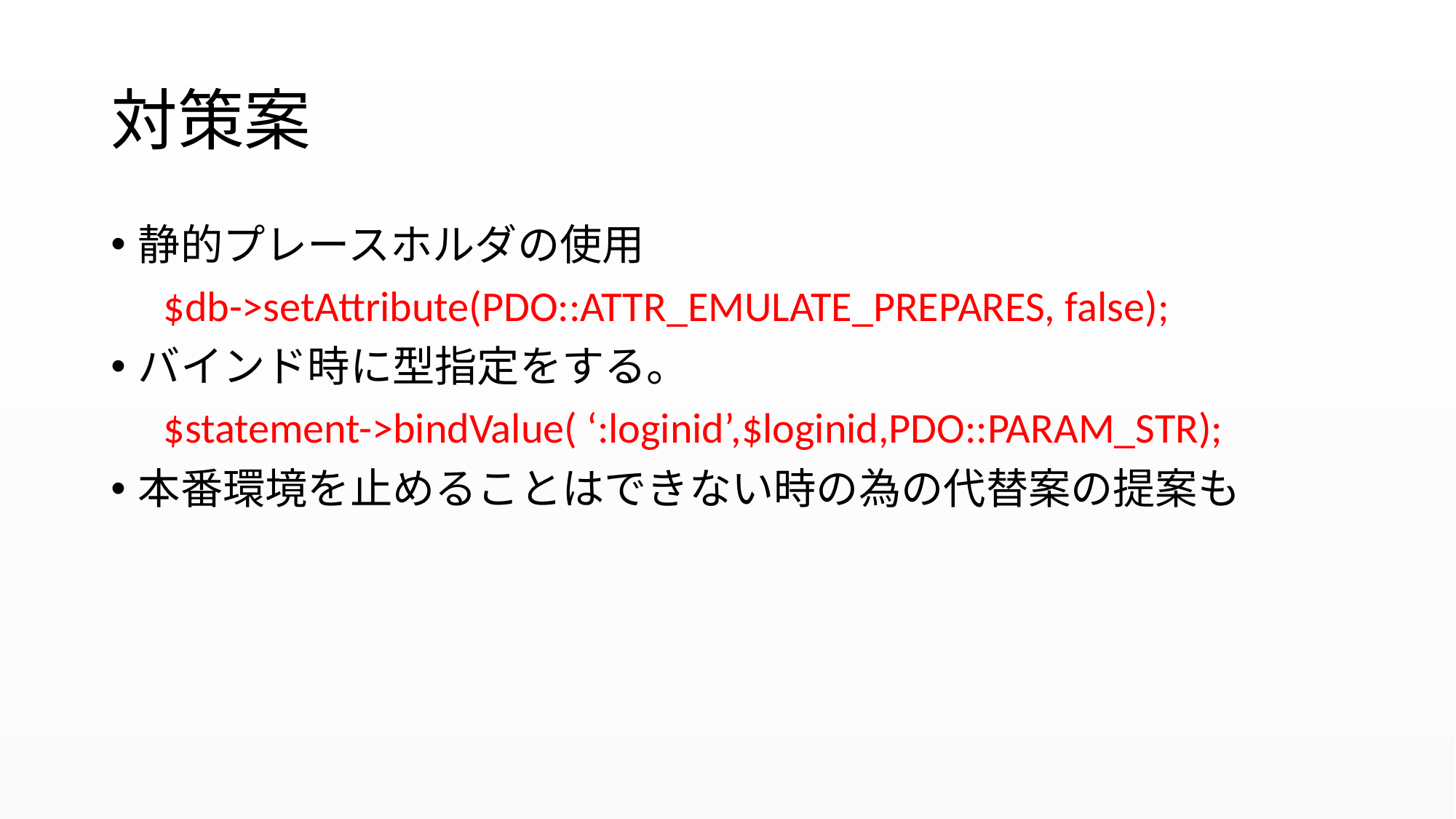

# 対策案
静的プレースホルダの使用
　$db->setAttribute(PDO::ATTR_EMULATE_PREPARES, false);
バインド時に型指定をする。
　$statement->bindValue( ‘:loginid’,$loginid,PDO::PARAM_STR);
本番環境を止めることはできない時の為の代替案の提案も